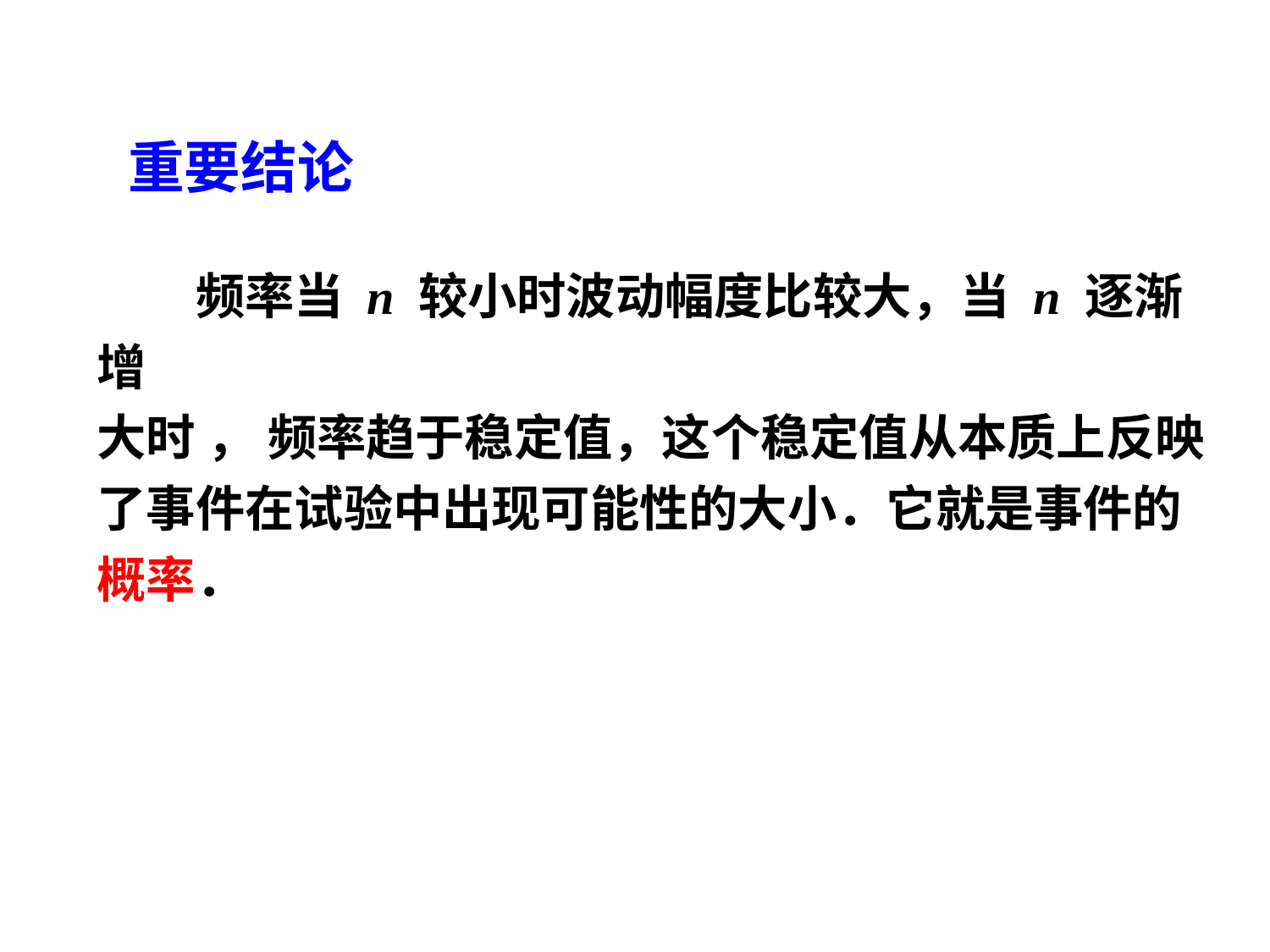

重要结论
　　频率当 n 较小时波动幅度比较大，当 n 逐渐增
大时 ， 频率趋于稳定值，这个稳定值从本质上反映
了事件在试验中出现可能性的大小．它就是事件的
概率．